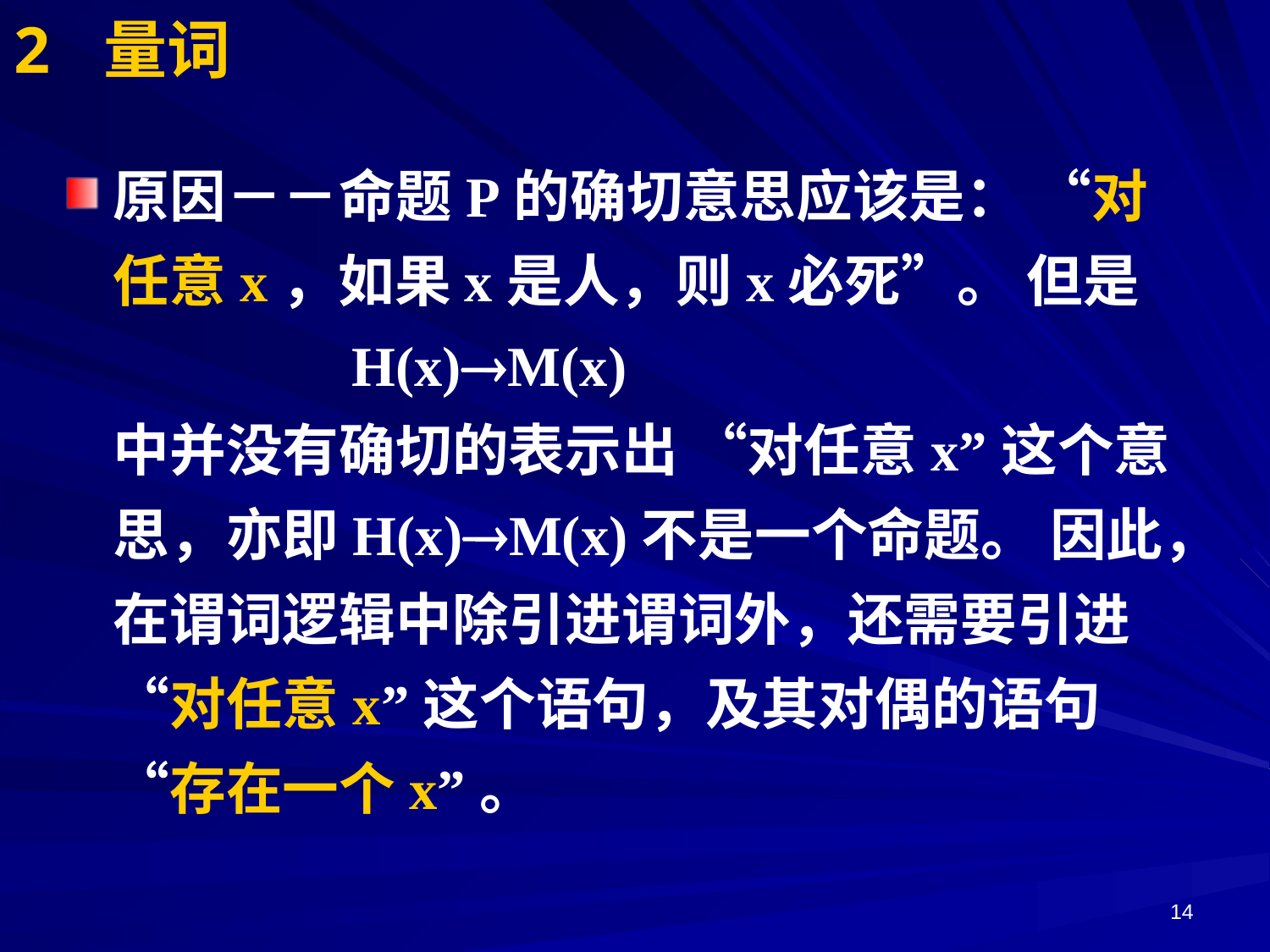

# 2 量词
原因－－命题P的确切意思应该是： “对任意x，如果x是人，则x必死”。 但是
	H(x)→M(x)
中并没有确切的表示出 “对任意x”这个意思，亦即H(x)→M(x)不是一个命题。 因此，在谓词逻辑中除引进谓词外，还需要引进 “对任意x”这个语句，及其对偶的语句 “存在一个x”。
14